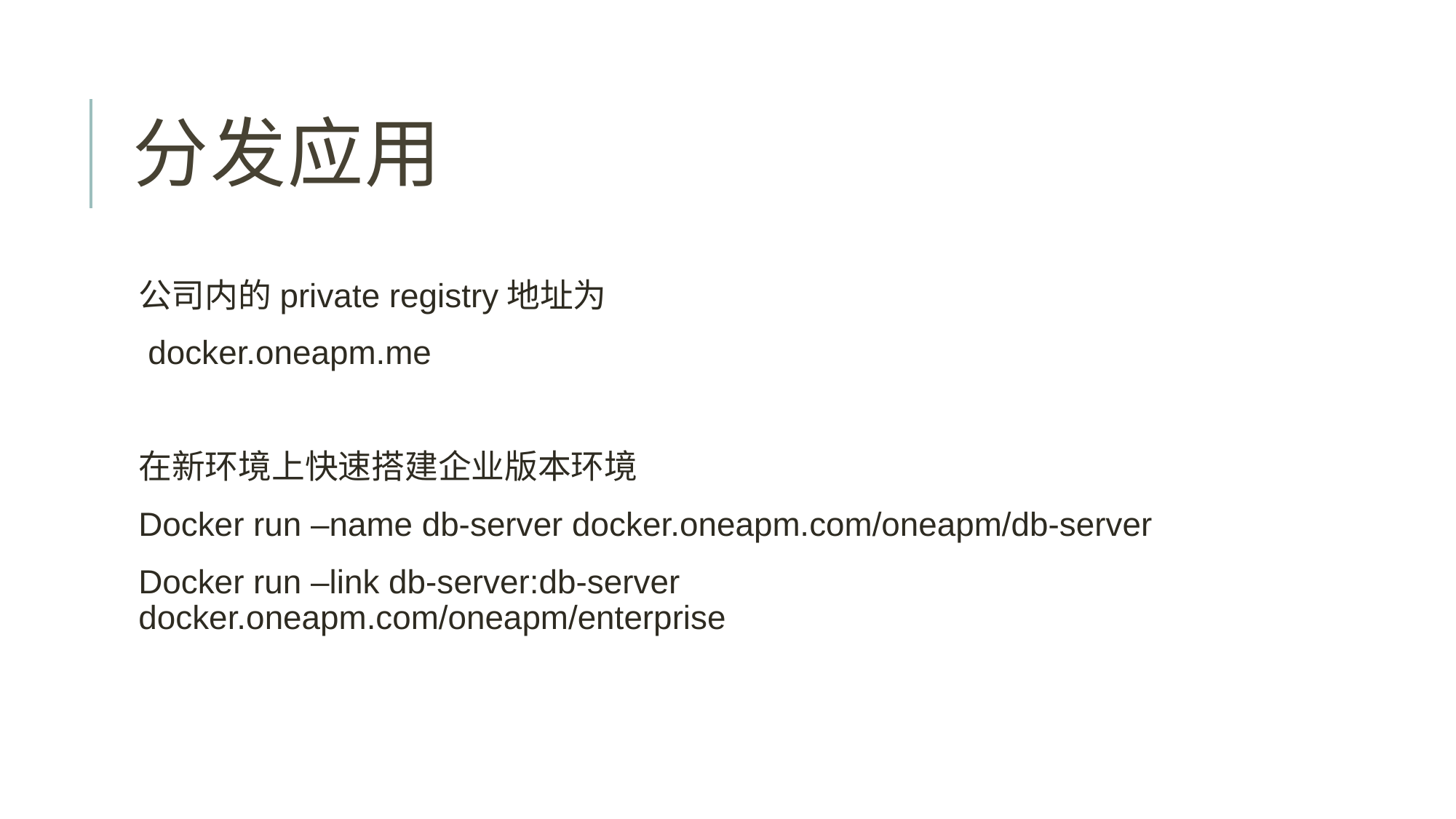

# 分发应用
公司内的private registry地址为
 docker.oneapm.me

在新环境上快速搭建企业版本环境
Docker run –name db-server docker.oneapm.com/oneapm/db-server
Docker run –link db-server:db-server docker.oneapm.com/oneapm/enterprise